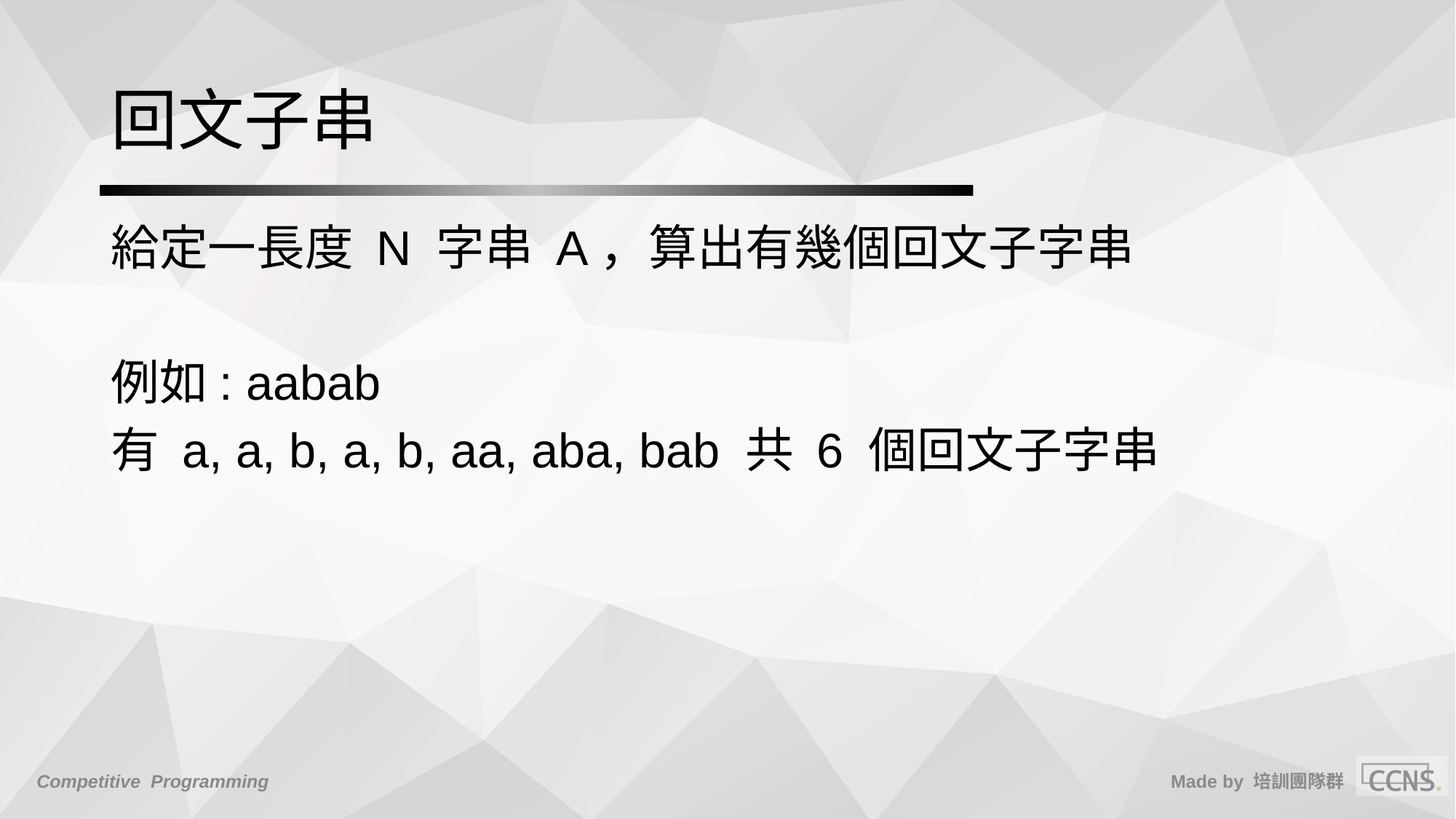

# 回文子串
給定一長度 N 字串 A，算出有幾個回文子字串

例如: aabab
有 a, a, b, a, b, aa, aba, bab 共 6 個回文子字串